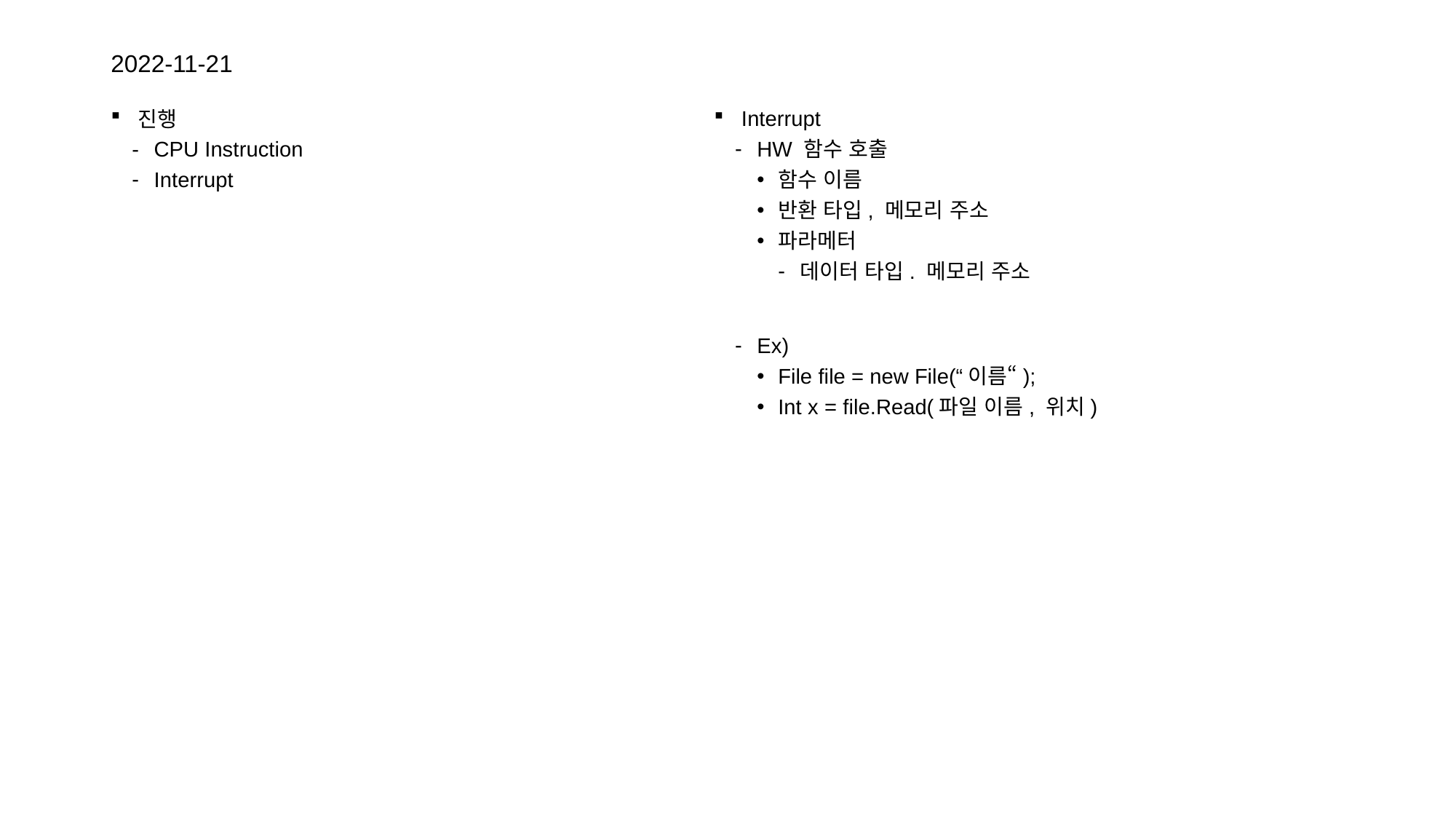

# 2022-11-21
Interrupt
HW 함수 호출
함수 이름
반환 타입, 메모리 주소
파라메터
데이터 타입. 메모리 주소

Ex)
File file = new File(“이름“);
Int x = file.Read(파일 이름, 위치)
진행
CPU Instruction
Interrupt